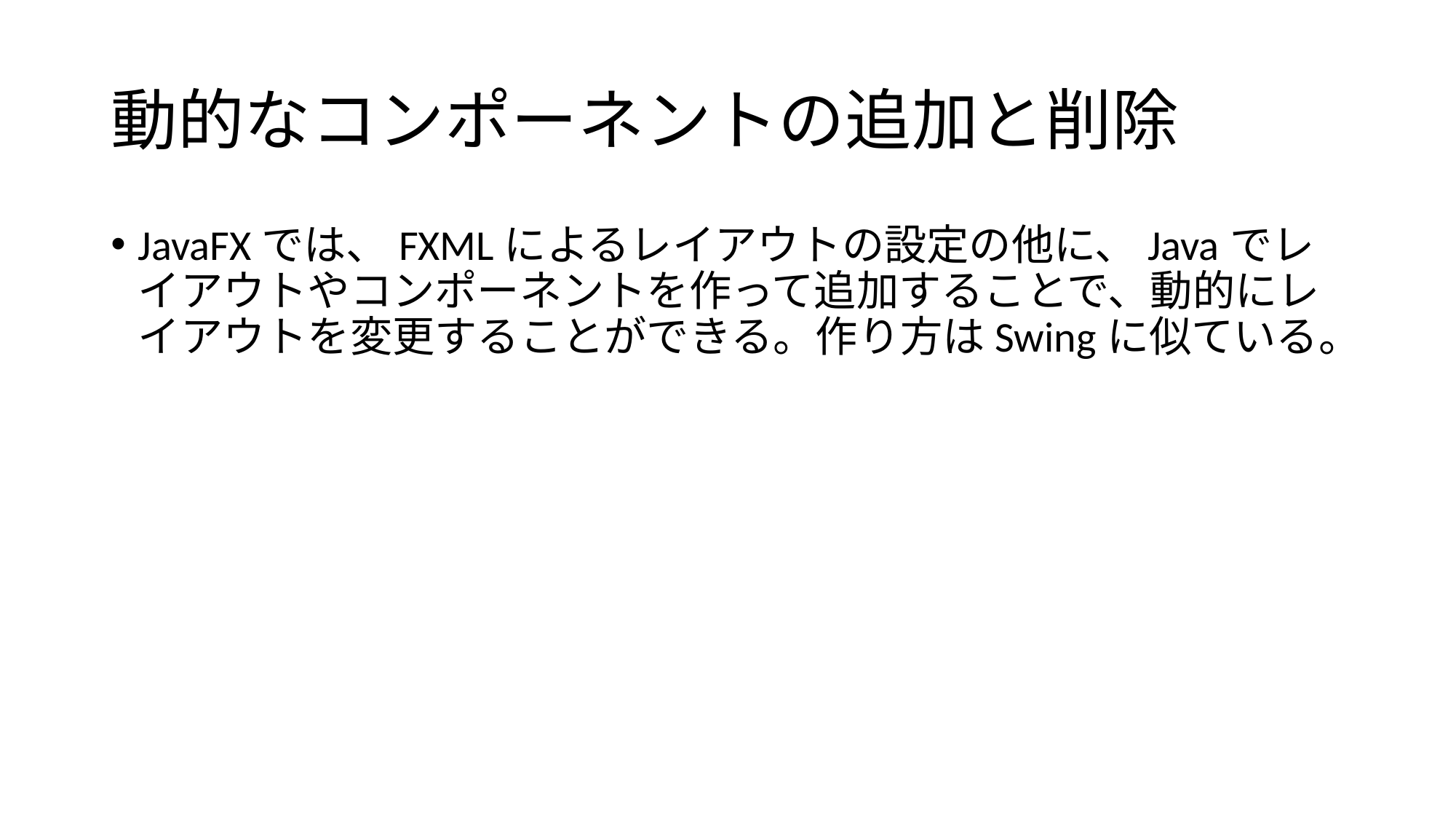

# 動的なコンポーネントの追加と削除
JavaFXでは、FXMLによるレイアウトの設定の他に、Javaでレイアウトやコンポーネントを作って追加することで、動的にレイアウトを変更することができる。作り方はSwingに似ている。